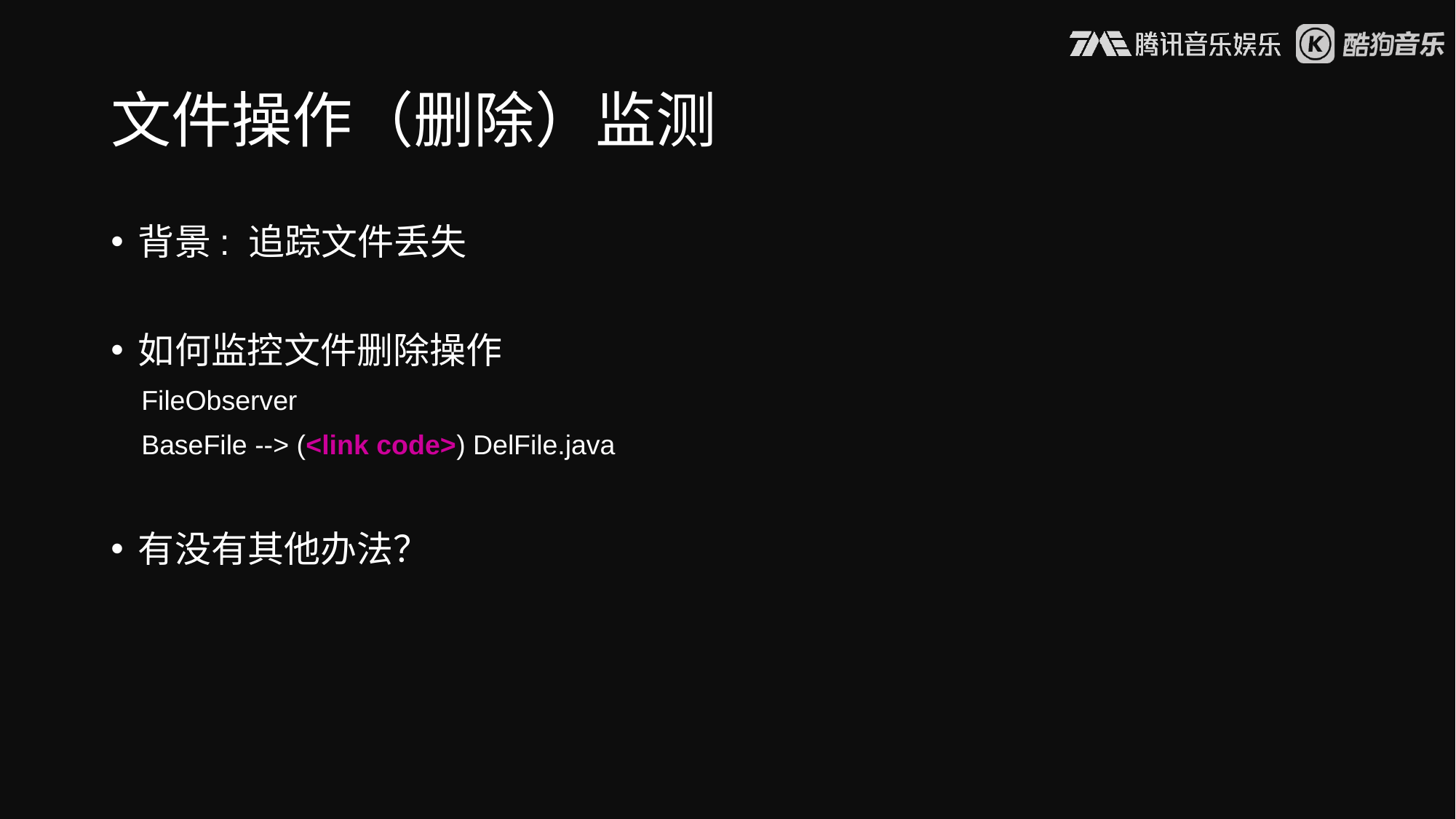

# 文件操作（删除）监测
背景: 追踪文件丢失

如何监控文件删除操作
    FileObserver
    BaseFile --> (<link code>) DelFile.java

有没有其他办法？

16